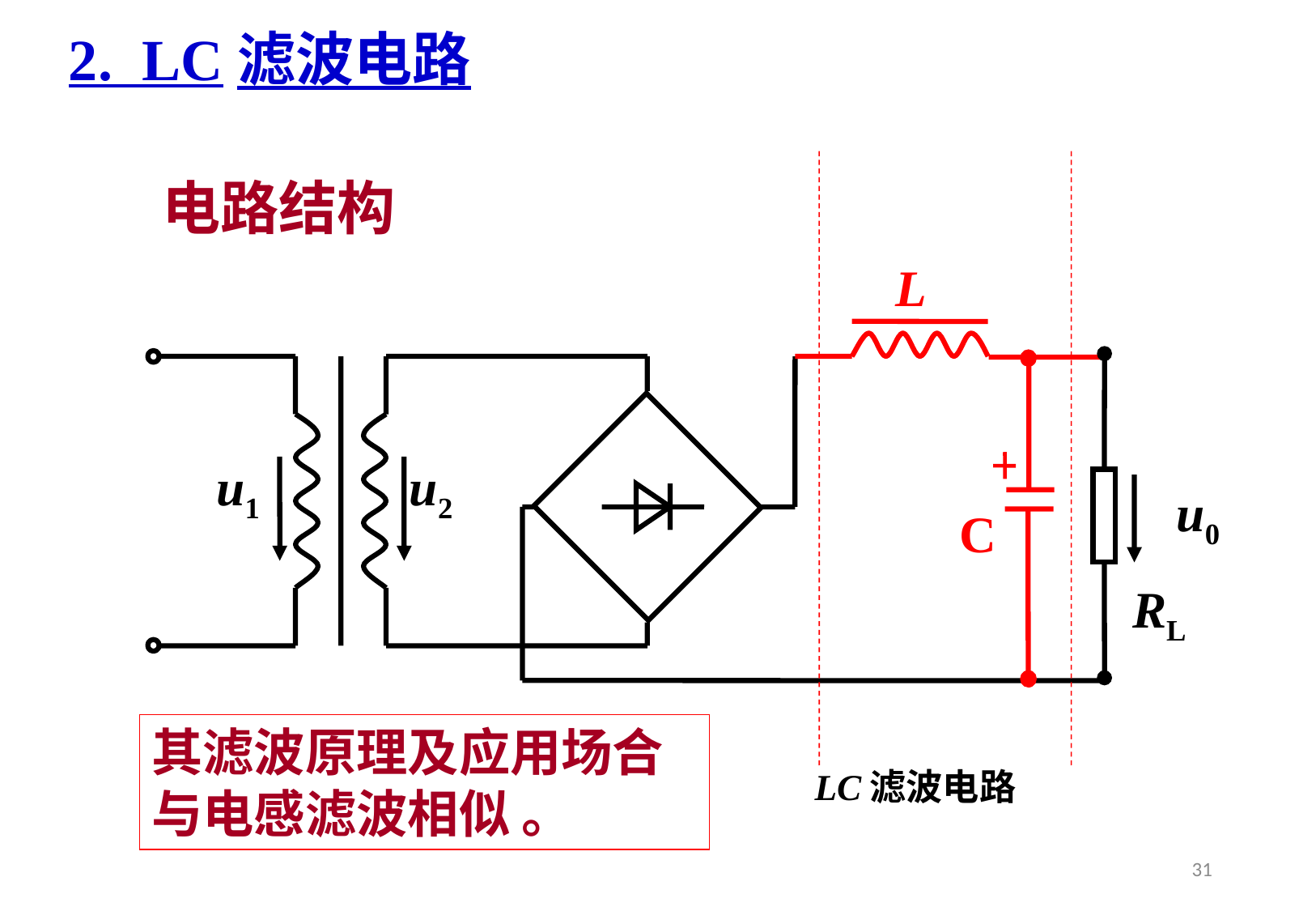

2.  LC滤波电路

LC滤波电路
电路结构
L

u1
u2

u0

C

RL

其滤波原理及应用场合与电感滤波相似 。
31